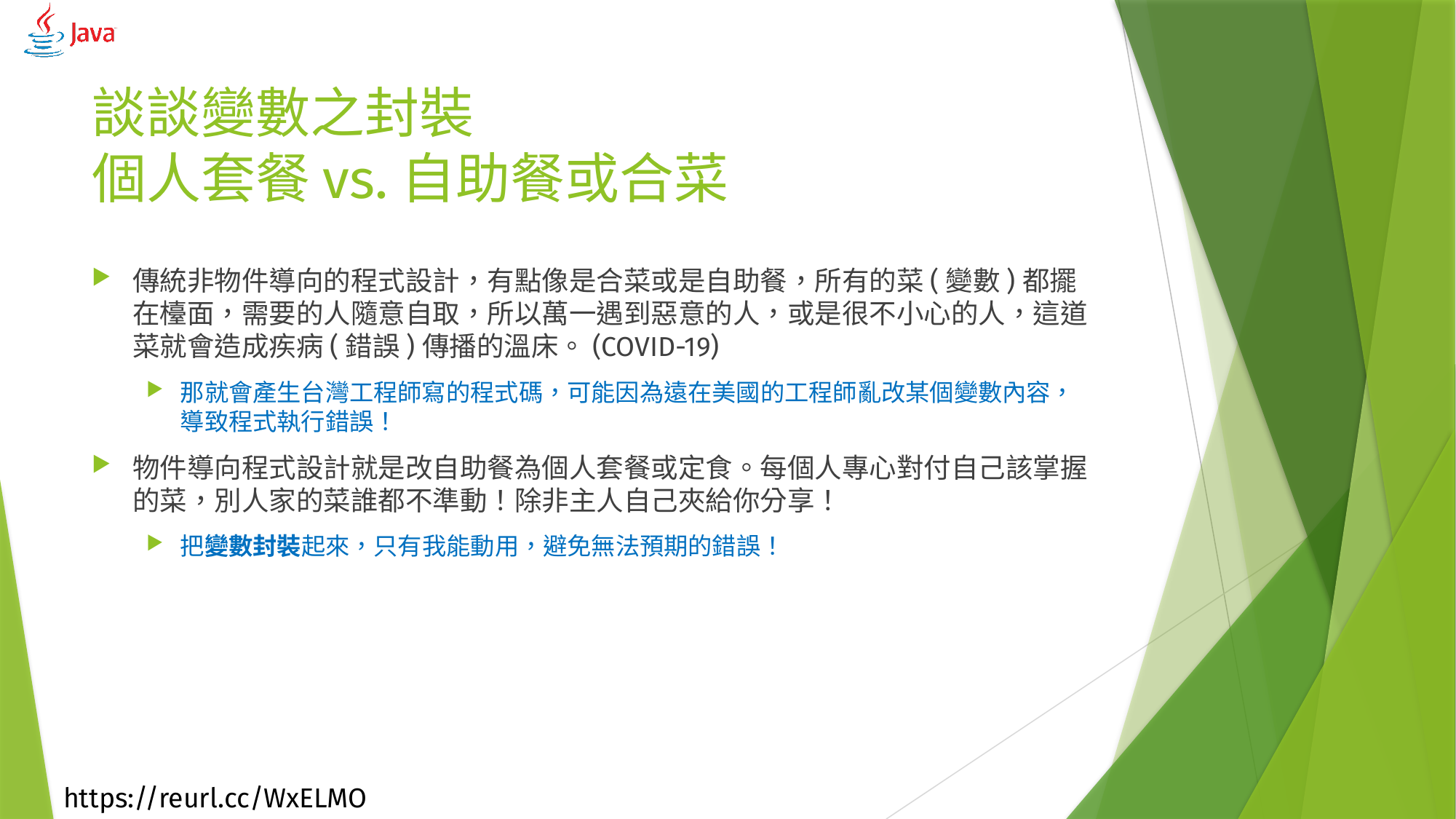

# 談談變數之封裝 個人套餐vs.自助餐或合菜
傳統非物件導向的程式設計，有點像是合菜或是自助餐，所有的菜(變數)都擺在檯面，需要的人隨意自取，所以萬一遇到惡意的人，或是很不小心的人，這道菜就會造成疾病(錯誤)傳播的溫床。(COVID-19)
那就會產生台灣工程師寫的程式碼，可能因為遠在美國的工程師亂改某個變數內容，導致程式執行錯誤！
物件導向程式設計就是改自助餐為個人套餐或定食。每個人專心對付自己該掌握的菜，別人家的菜誰都不準動！除非主人自己夾給你分享！
把變數封裝起來，只有我能動用，避免無法預期的錯誤！